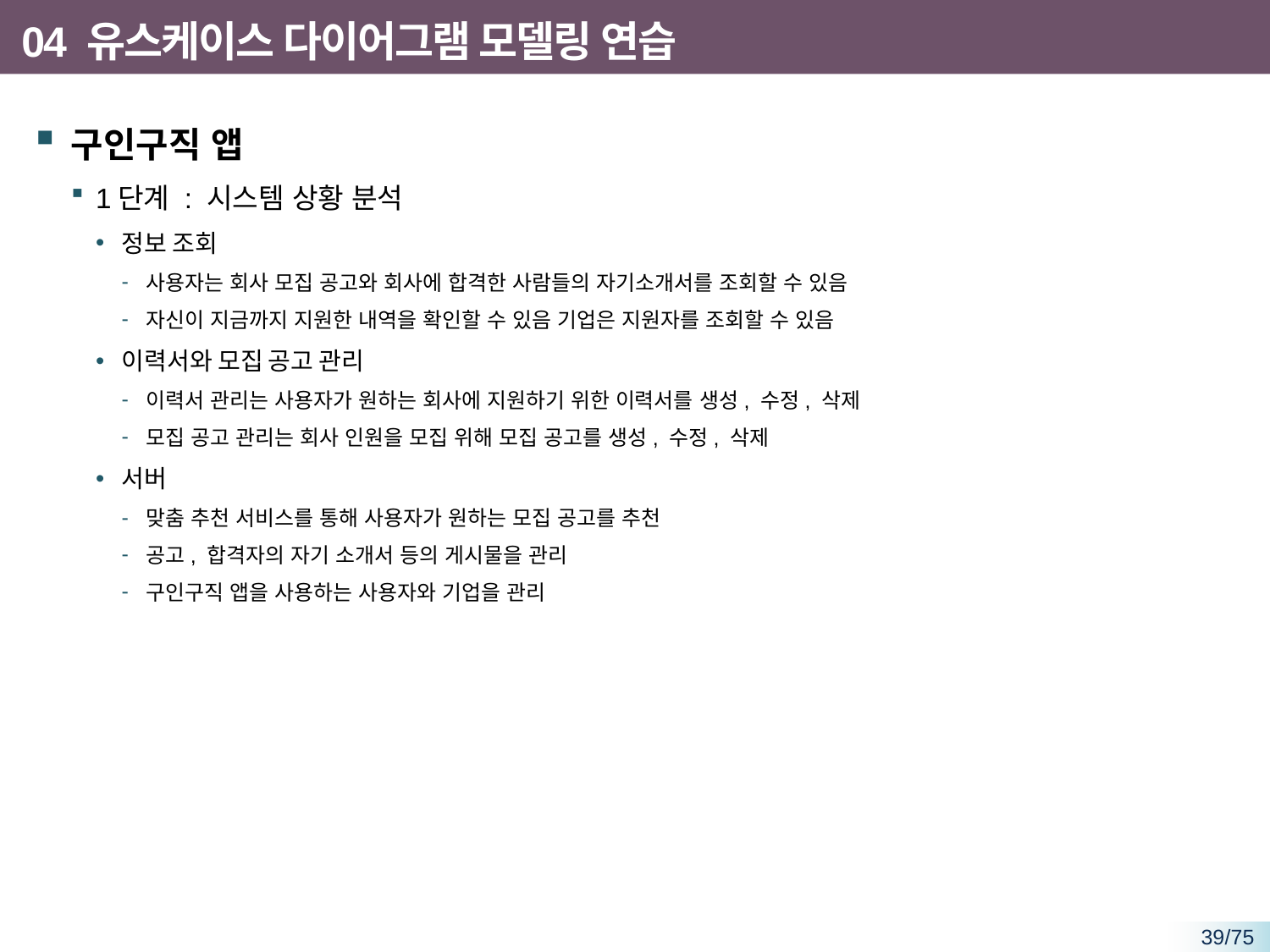

# 04 유스케이스 다이어그램 모델링 연습
구인구직 앱
1단계 : 시스템 상황 분석
정보 조회
사용자는 회사 모집 공고와 회사에 합격한 사람들의 자기소개서를 조회할 수 있음
자신이 지금까지 지원한 내역을 확인할 수 있음 기업은 지원자를 조회할 수 있음
이력서와 모집 공고 관리
이력서 관리는 사용자가 원하는 회사에 지원하기 위한 이력서를 생성, 수정, 삭제
모집 공고 관리는 회사 인원을 모집 위해 모집 공고를 생성, 수정, 삭제
서버
맞춤 추천 서비스를 통해 사용자가 원하는 모집 공고를 추천
공고, 합격자의 자기 소개서 등의 게시물을 관리
구인구직 앱을 사용하는 사용자와 기업을 관리